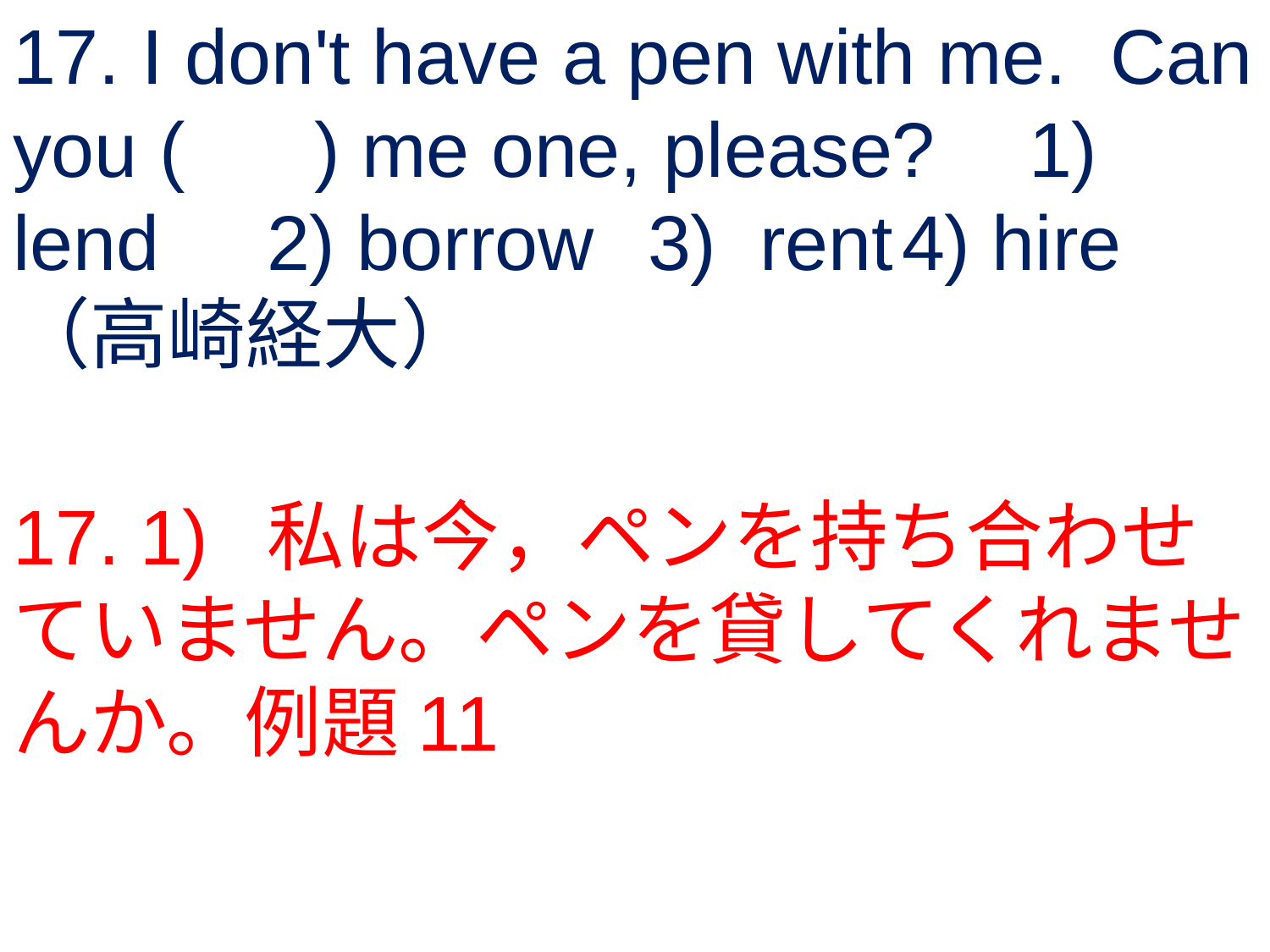

# 17. I don't have a pen with me.  Can you (      ) me one, please?	1) lend	2) borrow	3)  rent	4) hire	（高崎経大）
17.	1) 	私は今，ペンを持ち合わせていません。ペンを貸してくれませんか。例題11